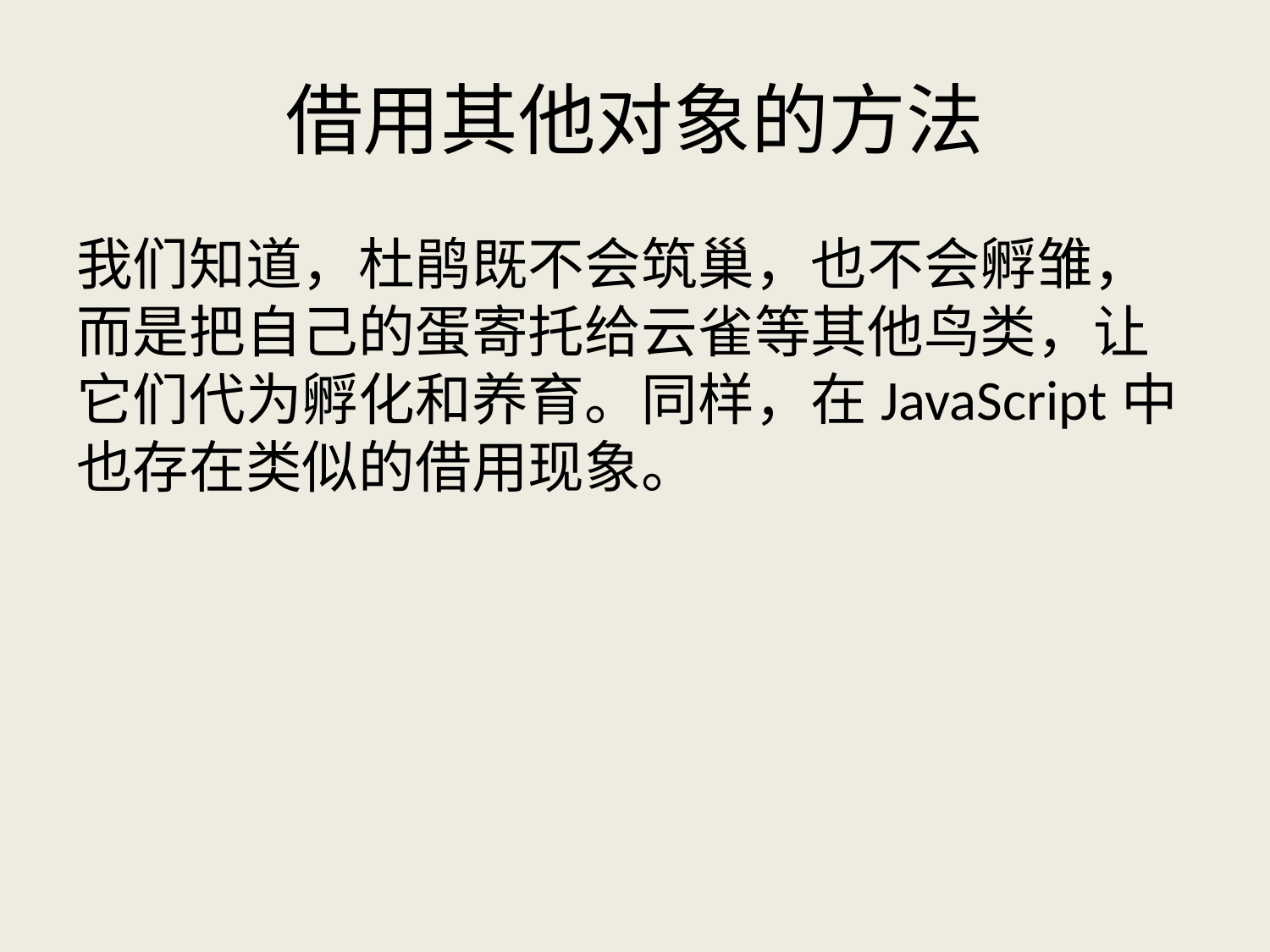

# 借用其他对象的方法
我们知道，杜鹃既不会筑巢，也不会孵雏，而是把自己的蛋寄托给云雀等其他鸟类，让它们代为孵化和养育。同样，在JavaScript中也存在类似的借用现象。